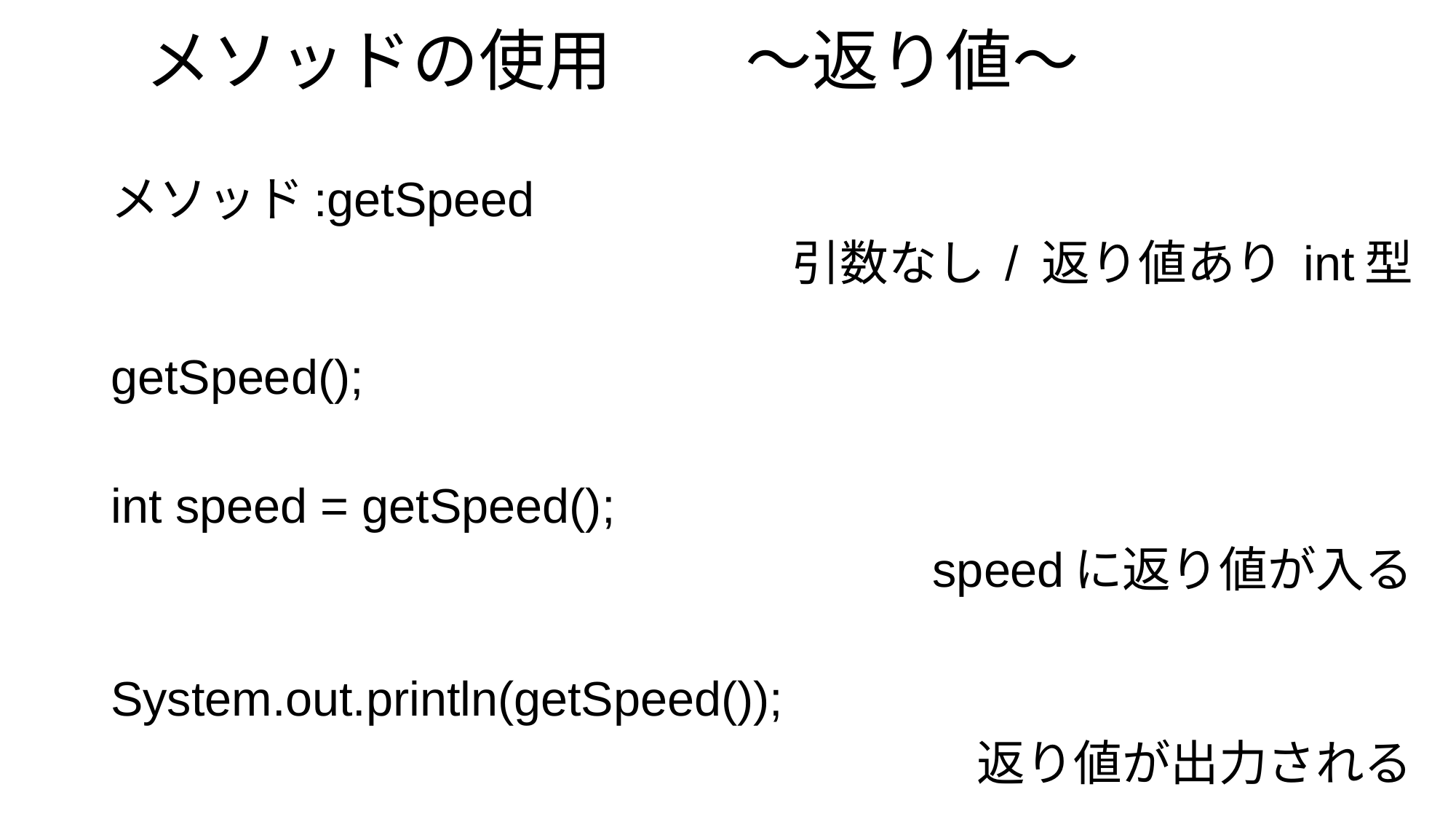

# メソッドの使用　　～返り値～
メソッド:getSpeed
引数なし / 返り値あり int型

getSpeed();

int speed = getSpeed();
speedに返り値が入る

System.out.println(getSpeed());
返り値が出力される